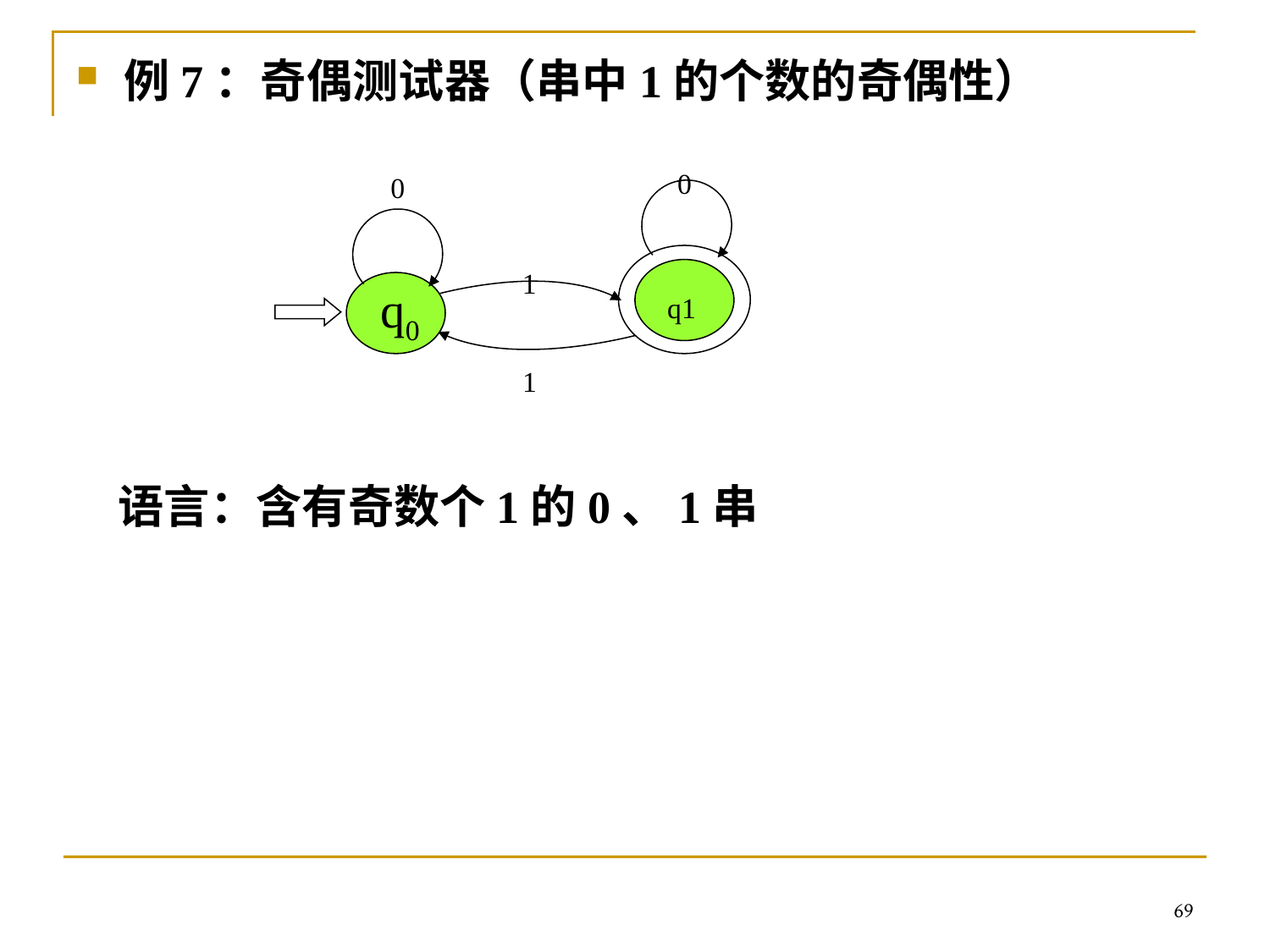

例7：奇偶测试器（串中1的个数的奇偶性）

   语言：含有奇数个1的0、1串

0
0

1

q1

q0

1
69